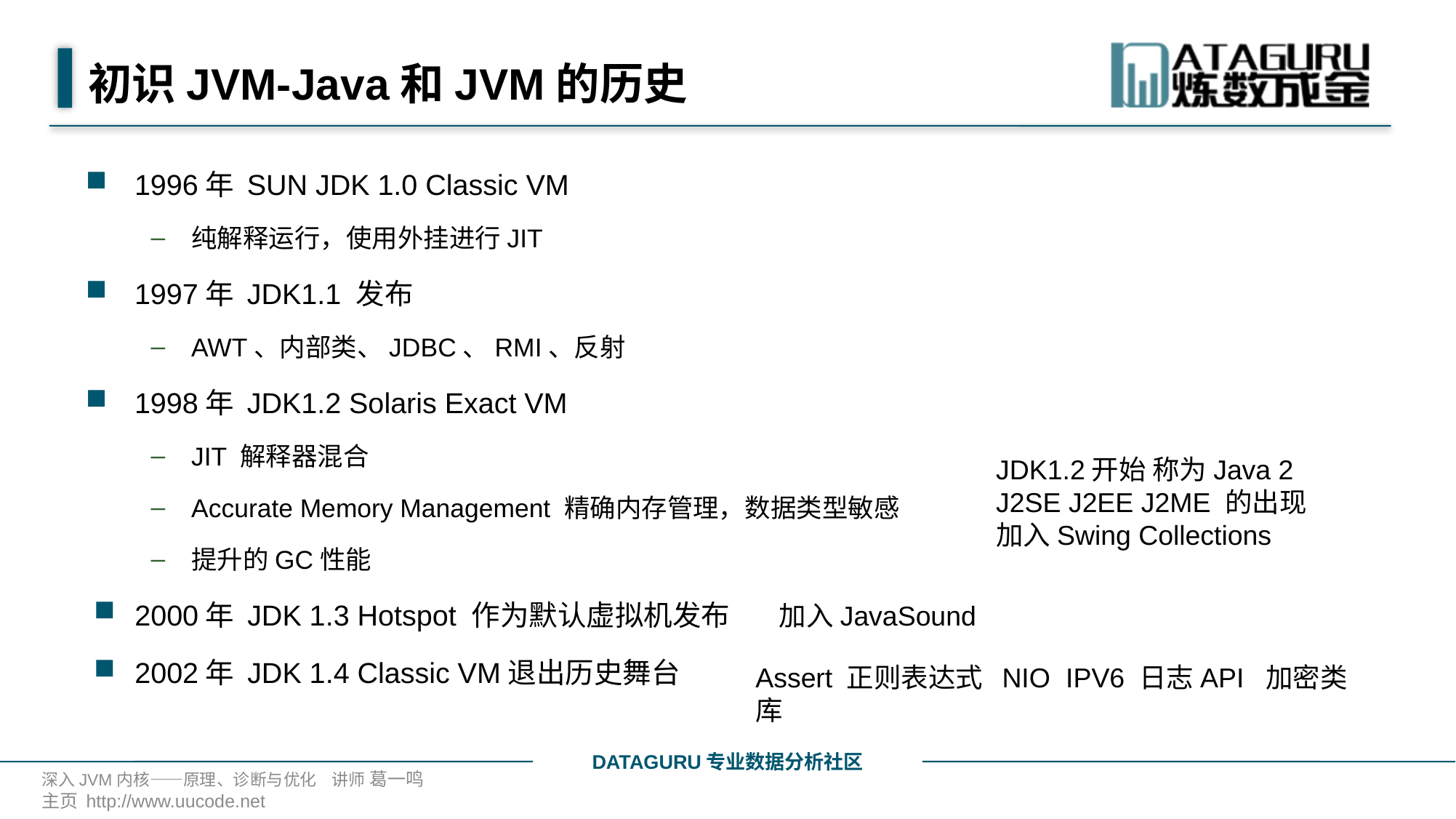

# 初识JVM-Java和JVM的历史
1996年 SUN JDK 1.0 Classic VM
纯解释运行，使用外挂进行JIT
1997年 JDK1.1 发布
AWT、内部类、JDBC、RMI、反射
1998年 JDK1.2 Solaris Exact VM
JIT 解释器混合
Accurate Memory Management 精确内存管理，数据类型敏感
提升的GC性能
2000年 JDK 1.3 Hotspot 作为默认虚拟机发布
2002年 JDK 1.4 Classic VM退出历史舞台

JDK1.2开始 称为Java 2
J2SE J2EE J2ME 的出现
加入Swing Collections
加入JavaSound
Assert 正则表达式  NIO  IPV6 日志API  加密类库